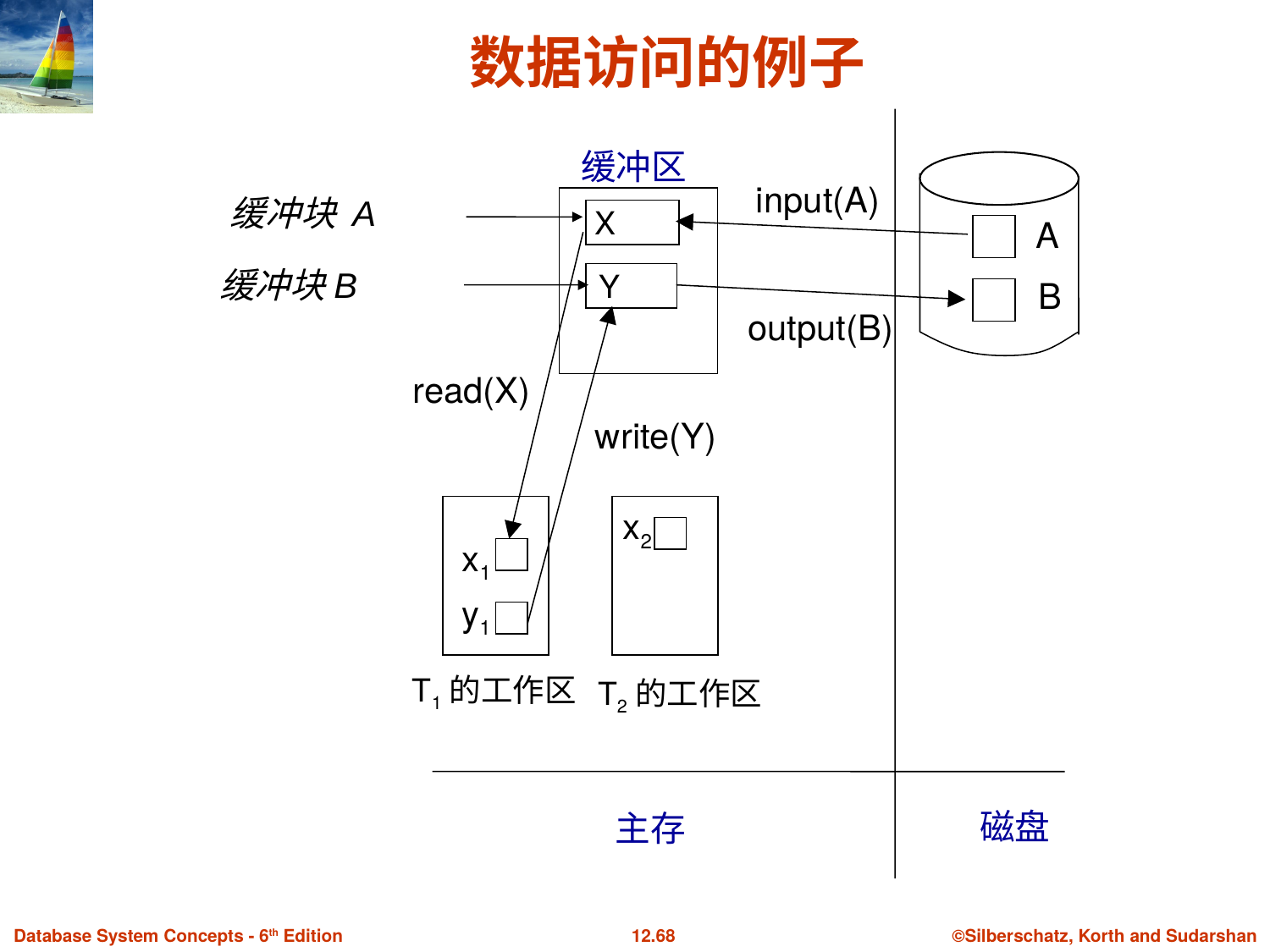

# 数据访问的例子

缓冲区

input(A)

缓冲块 A

X
A

缓冲块B
Y
B

output(B)

read(X)
write(Y)

x2

x1

y1

T1的工作区
T2的工作区

磁盘
主存